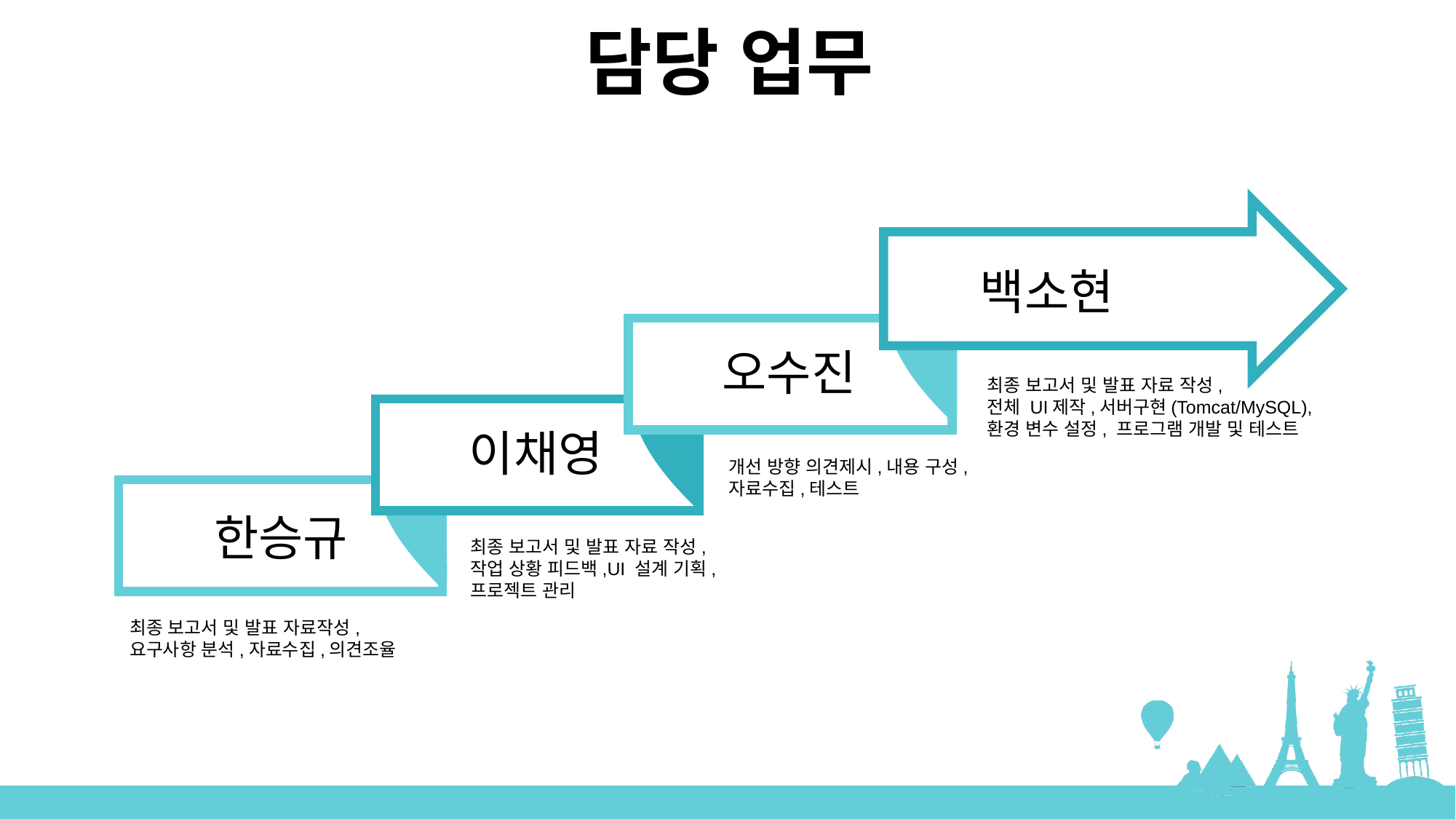

담당 업무

백소현
오수진
최종 보고서 및 발표 자료 작성,
전체 UI제작,서버구현(Tomcat/MySQL), 환경 변수 설정, 프로그램 개발 및 테스트
이채영
개선 방향 의견제시,내용 구성,
자료수집,테스트
한승규
최종 보고서 및 발표 자료 작성,
작업 상황 피드백,UI 설계 기획, 프로젝트 관리

최종 보고서 및 발표 자료작성,
요구사항 분석,자료수집,의견조율